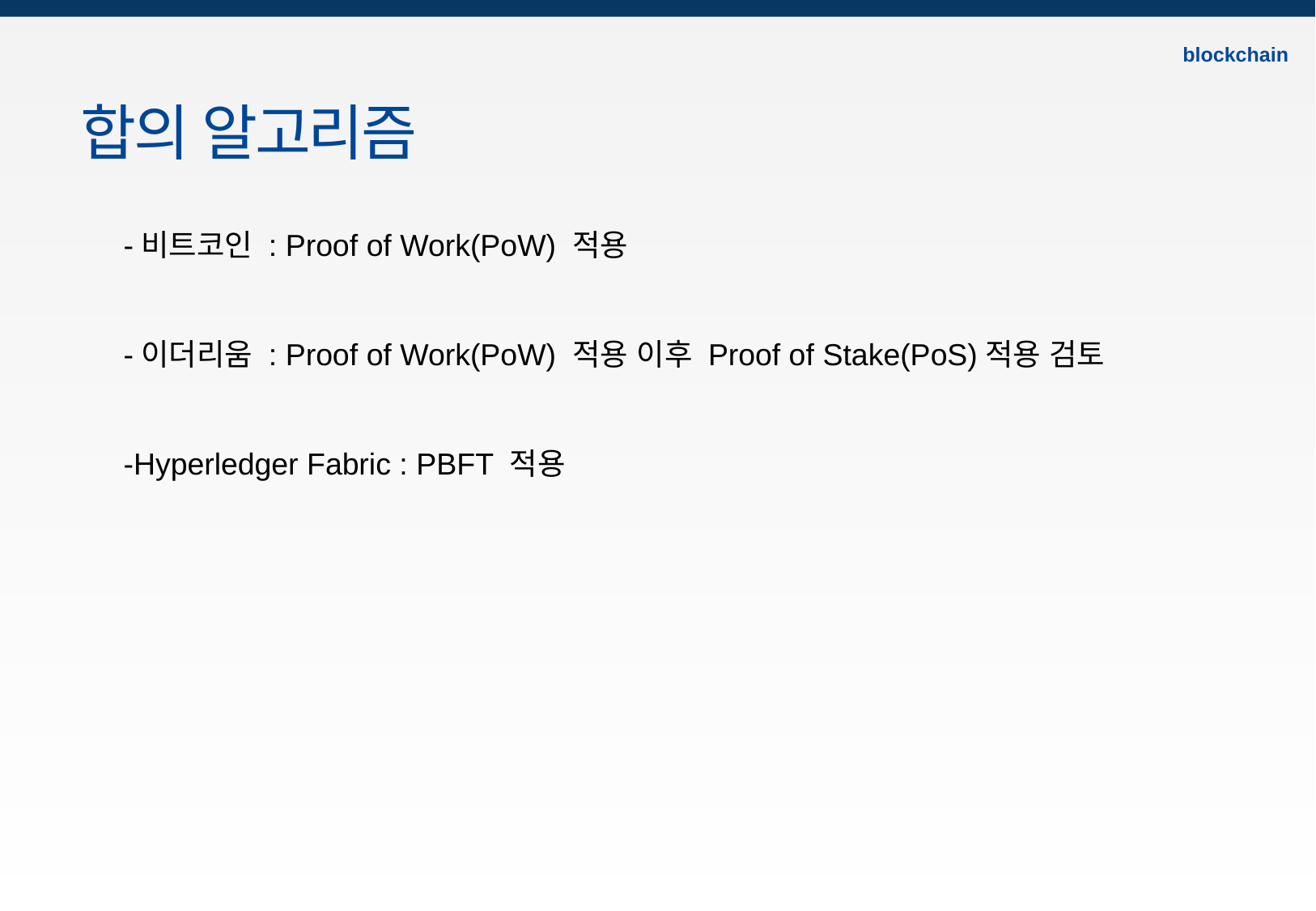

blockchain
합의 알고리즘
-비트코인 : Proof of Work(PoW) 적용

-이더리움 : Proof of Work(PoW) 적용 이후 Proof of Stake(PoS)적용 검토

-Hyperledger Fabric : PBFT 적용